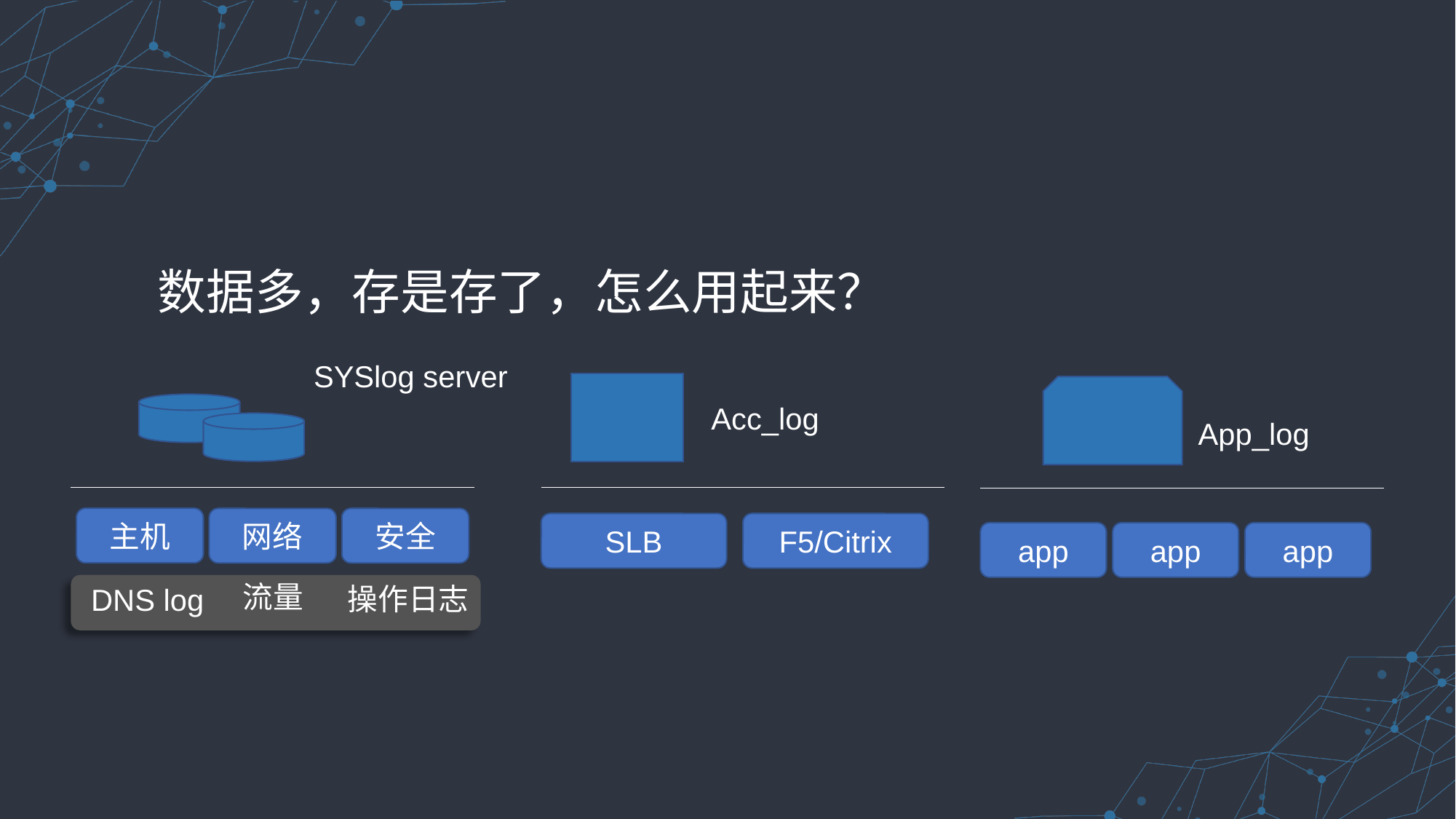

数据多，存是存了，怎么用起来？
SYSlog server

Acc_log
App_log

主机
网络
安全
SLB
F5/Citrix
app
app
app
流量
操作日志

DNS log